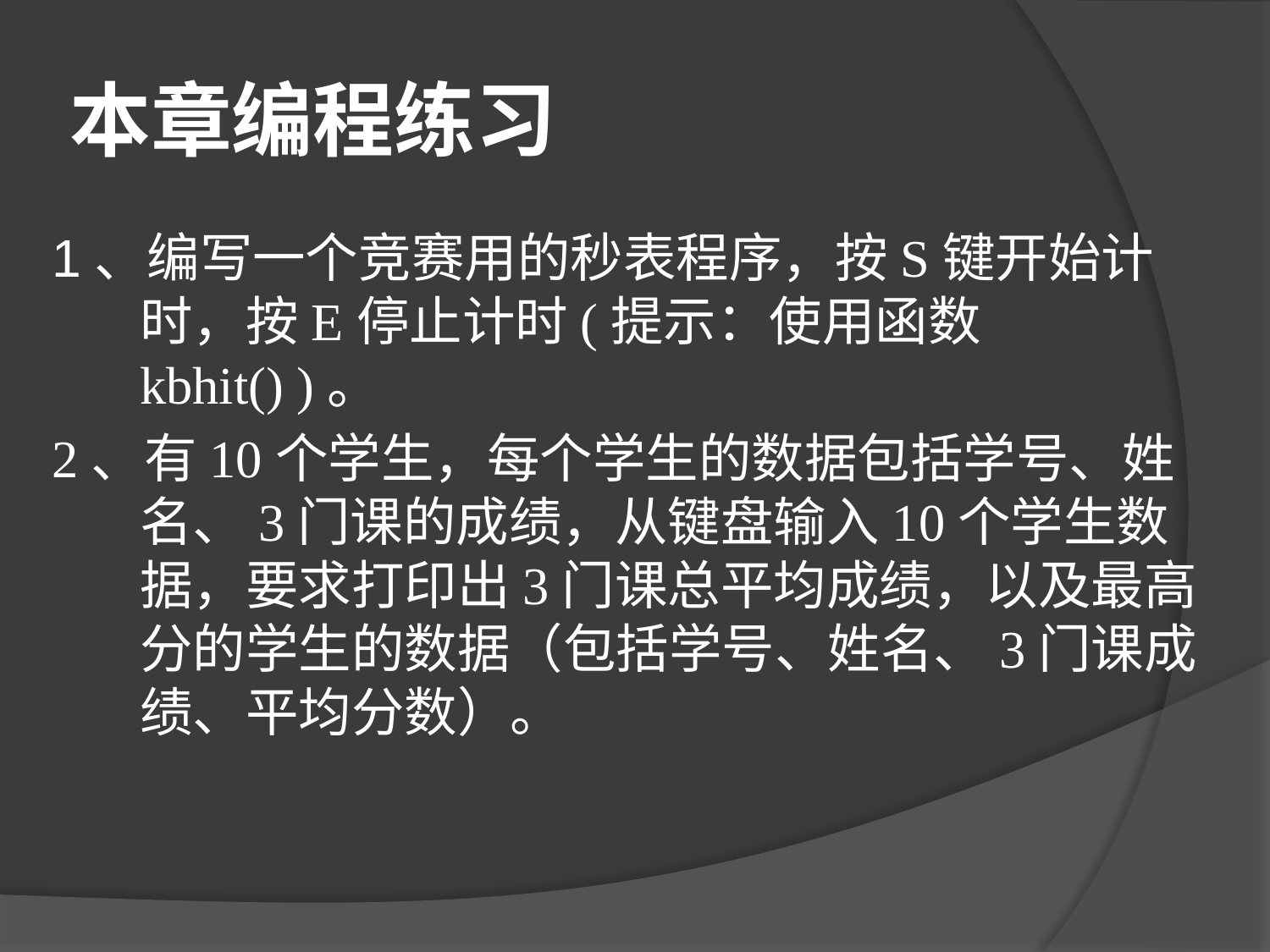

# 本章编程练习
1、编写一个竞赛用的秒表程序，按S键开始计时，按E停止计时(提示：使用函数kbhit() )。
2、有10个学生，每个学生的数据包括学号、姓名、3门课的成绩，从键盘输入10个学生数据，要求打印出3门课总平均成绩，以及最高分的学生的数据（包括学号、姓名、3门课成绩、平均分数）。